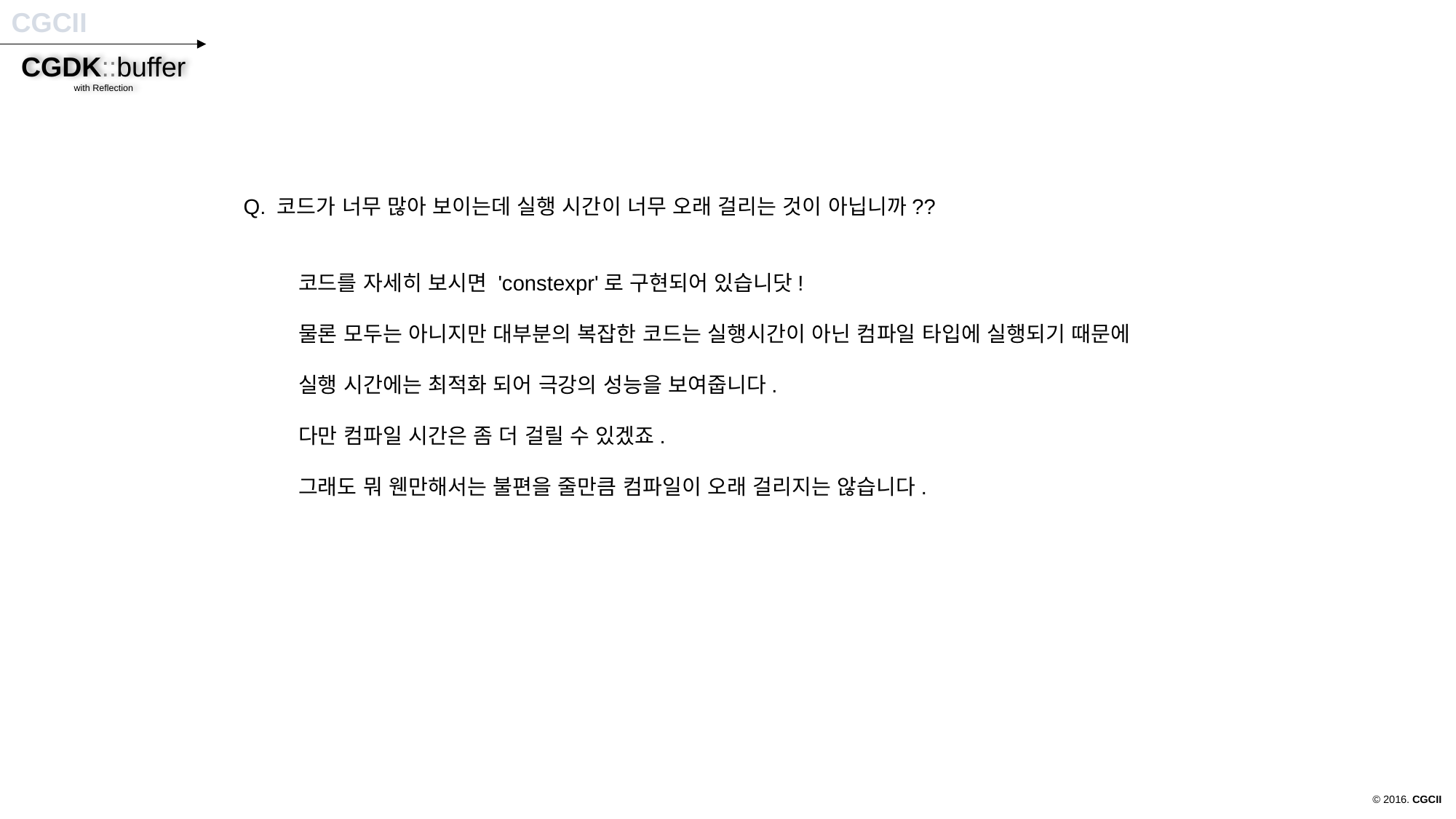

CGCII
CGDK::buffer
with Reflection

Q. 코드가 너무 많아 보이는데 실행 시간이 너무 오래 걸리는 것이 아닙니까??
코드를 자세히 보시면 'constexpr'로 구현되어 있습니닷!
물론 모두는 아니지만 대부분의 복잡한 코드는 실행시간이 아닌 컴파일 타입에 실행되기 때문에
실행 시간에는 최적화 되어 극강의 성능을 보여줍니다.
다만 컴파일 시간은 좀 더 걸릴 수 있겠죠.
그래도 뭐 웬만해서는 불편을 줄만큼 컴파일이 오래 걸리지는 않습니다.
© 2016. CGCII